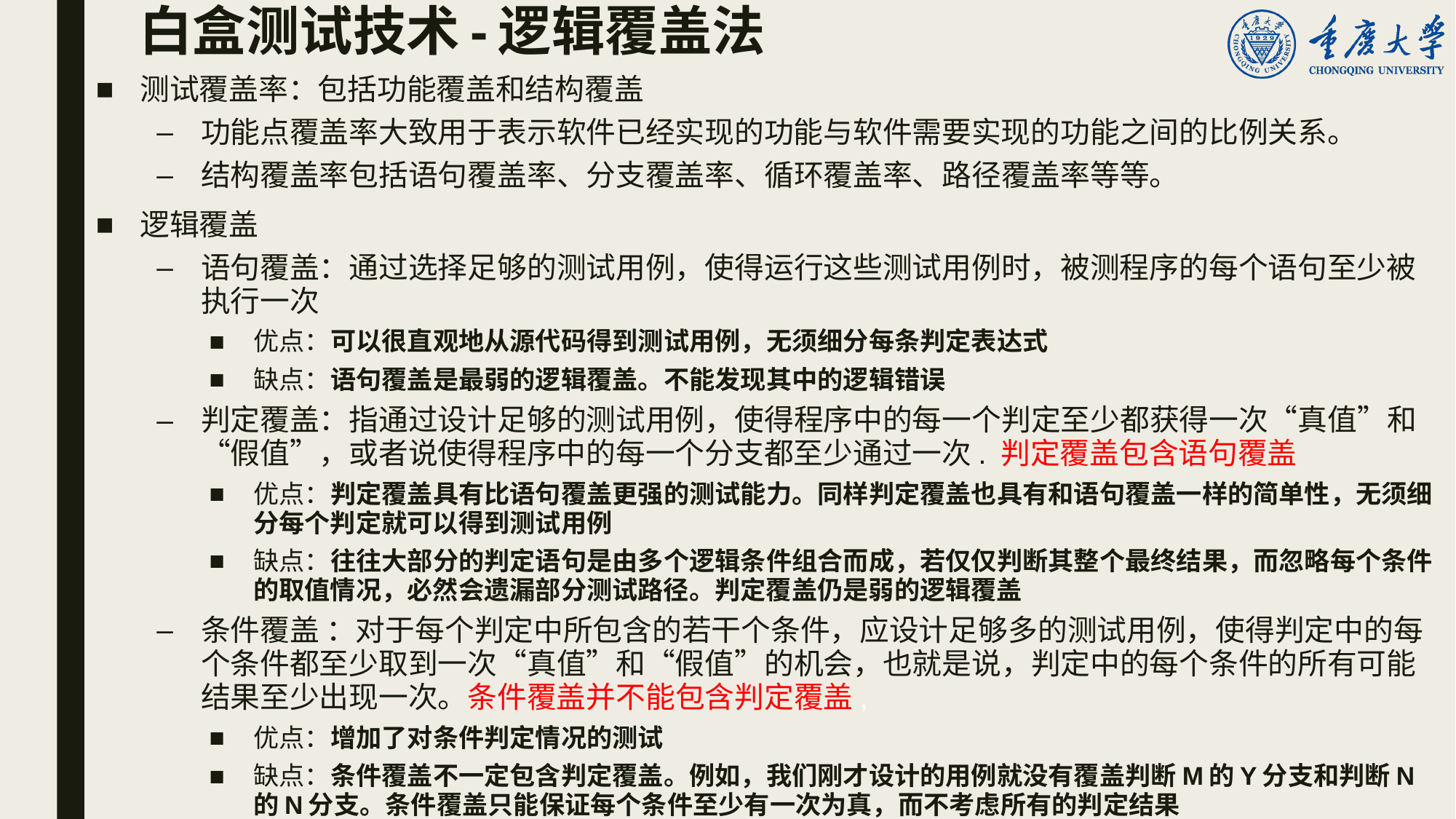

# 白盒测试技术-逻辑覆盖法
测试覆盖率：包括功能覆盖和结构覆盖
功能点覆盖率大致用于表示软件已经实现的功能与软件需要实现的功能之间的比例关系。
结构覆盖率包括语句覆盖率、分支覆盖率、循环覆盖率、路径覆盖率等等。
逻辑覆盖
语句覆盖：通过选择足够的测试用例，使得运行这些测试用例时，被测程序的每个语句至少被执行一次
优点：可以很直观地从源代码得到测试用例，无须细分每条判定表达式
缺点：语句覆盖是最弱的逻辑覆盖。不能发现其中的逻辑错误
判定覆盖：指通过设计足够的测试用例，使得程序中的每一个判定至少都获得一次“真值”和“假值”，或者说使得程序中的每一个分支都至少通过一次. 判定覆盖包含语句覆盖
优点：判定覆盖具有比语句覆盖更强的测试能力。同样判定覆盖也具有和语句覆盖一样的简单性，无须细分每个判定就可以得到测试用例
缺点：往往大部分的判定语句是由多个逻辑条件组合而成，若仅仅判断其整个最终结果，而忽略每个条件的取值情况，必然会遗漏部分测试路径。判定覆盖仍是弱的逻辑覆盖
条件覆盖 ：对于每个判定中所包含的若干个条件，应设计足够多的测试用例，使得判定中的每个条件都至少取到一次“真值”和“假值”的机会，也就是说，判定中的每个条件的所有可能结果至少出现一次。条件覆盖并不能包含判定覆盖,
优点：增加了对条件判定情况的测试
缺点：条件覆盖不一定包含判定覆盖。例如，我们刚才设计的用例就没有覆盖判断M的Y分支和判断N的N分支。条件覆盖只能保证每个条件至少有一次为真，而不考虑所有的判定结果